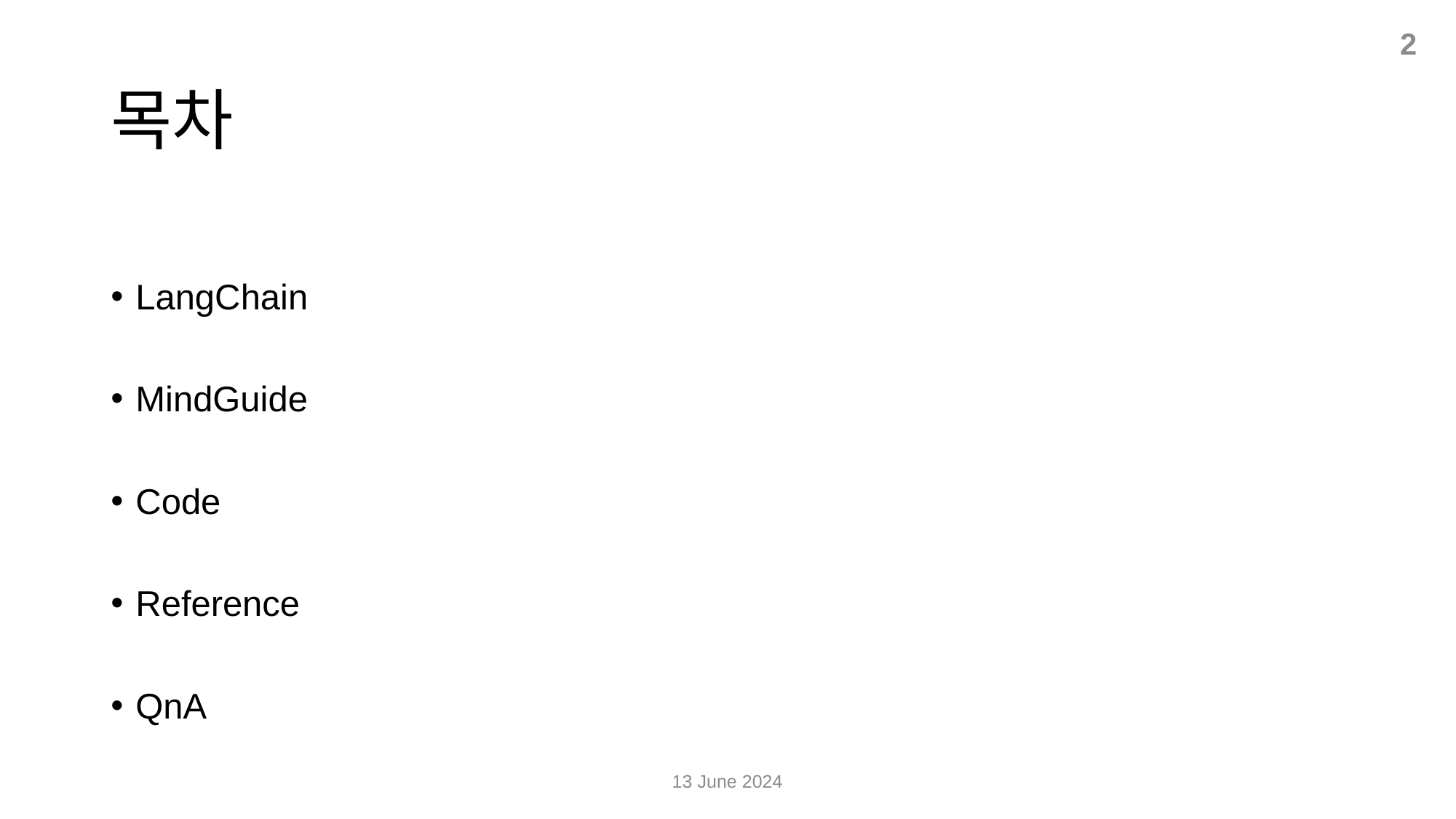

2
# 목차

LangChain

MindGuide

Code

Reference

QnA

13 June 2024